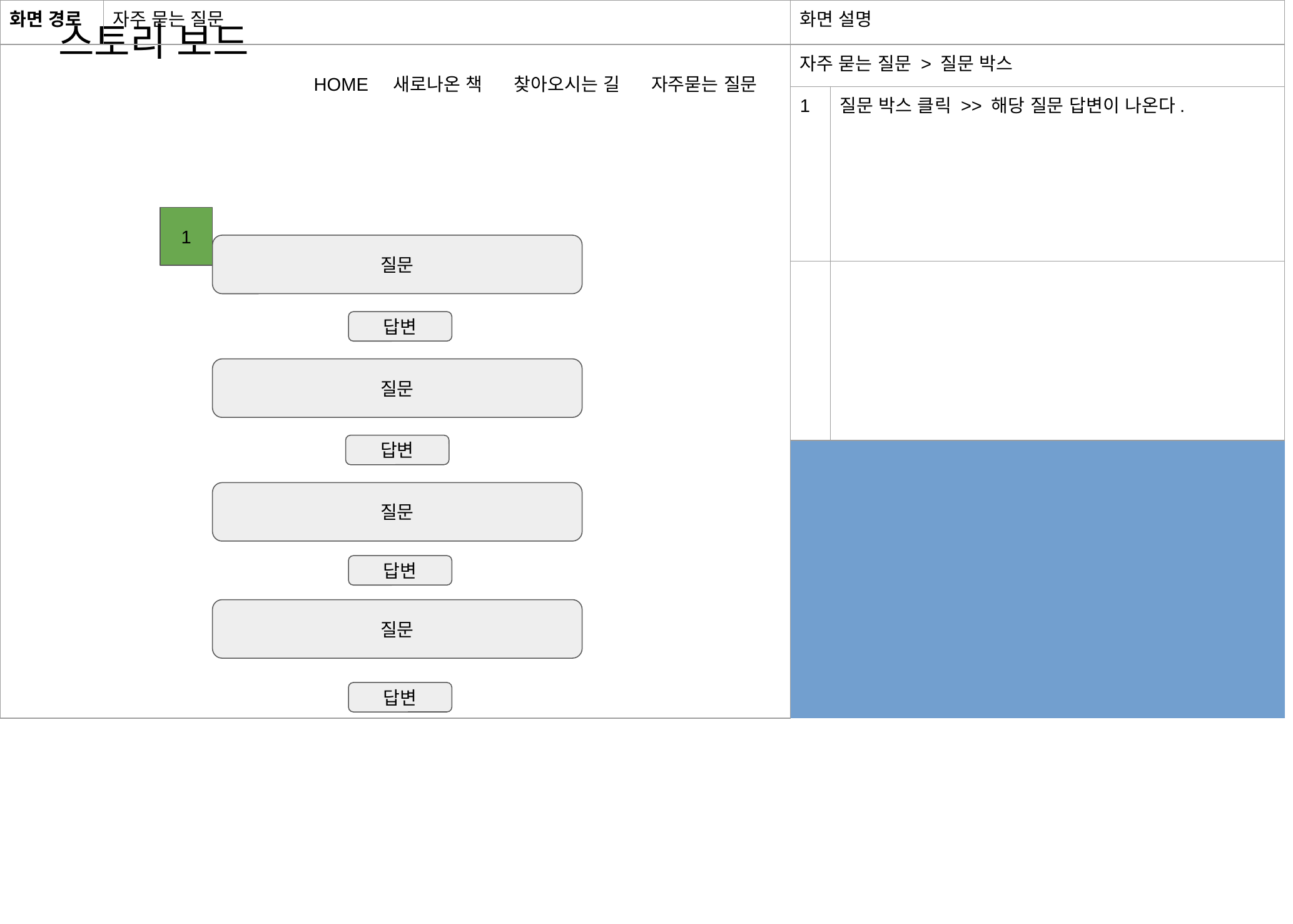

스토리 보드
| 화면 경로 | 자주 묻는 질문 | 화면 설명 |  |
| --- | --- | --- | --- |
| HOME 새로나온 책 찾아오시는 길 자주묻는 질문 |  | 자주 묻는 질문 > 질문 박스 |  |
|  |  | 1 | 질문 박스 클릭 >> 해당 질문 답변이 나온다. |
|  |  |  |  |
|  |  |  |  |
|  |  |  |  |
|  |  |  | 이미지 |
|  |  |  |  |
1
질문
답변
질문
답변
질문
답변
질문
답변